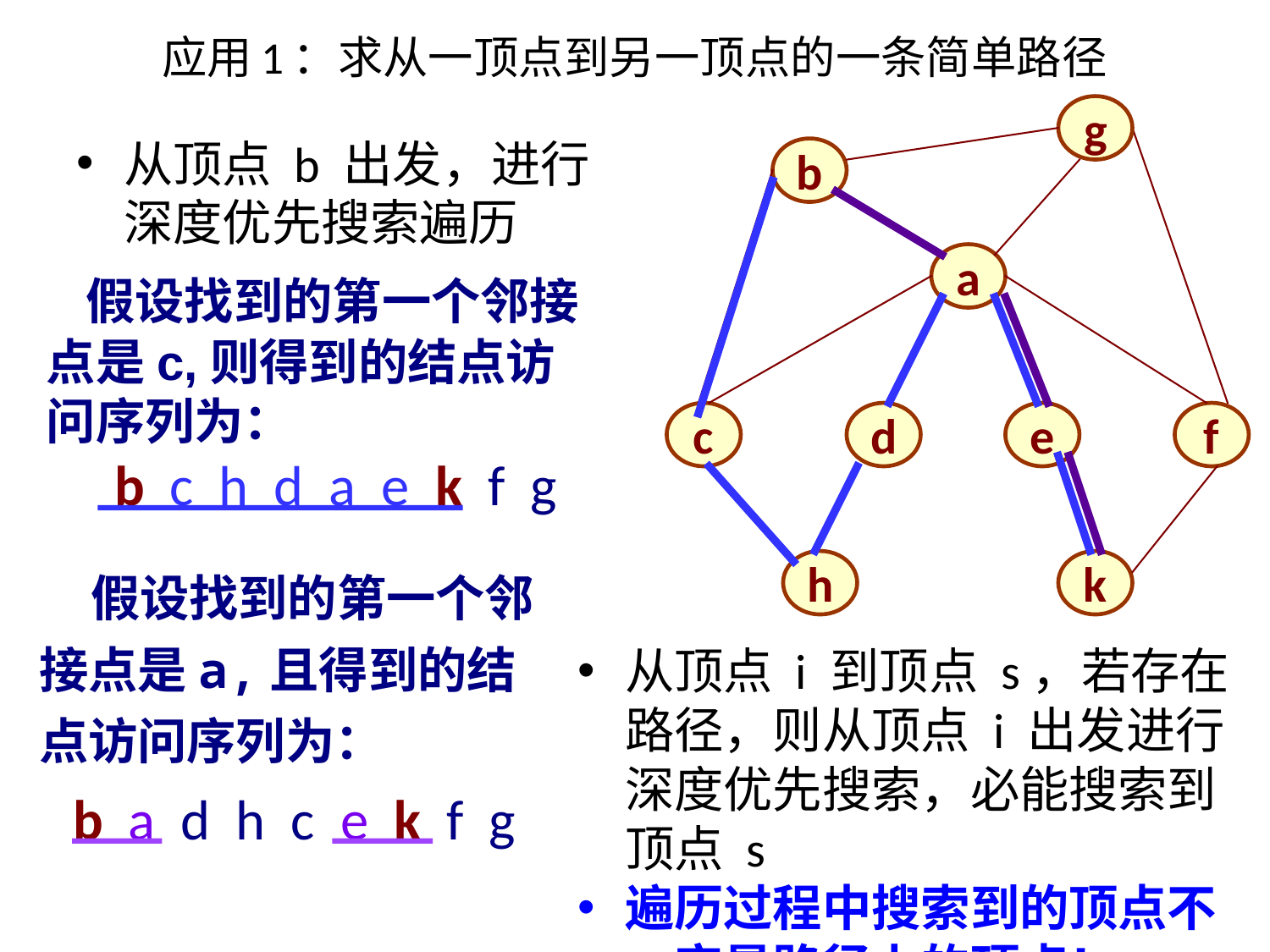

# 应用1：求从一顶点到另一顶点的一条简单路径
g

b

a

c
d
e
f

h
k
从顶点 b 出发，进行深度优先搜索遍历

  假设找到的第一个邻接点是c,则得到的结点访问序列为：
  b  c  h  d  a  e  k  f  g

   假设找到的第一个邻接点是a,且得到的结点访问序列为：
 b  a  d  h  c  e  k  f  g
从顶点 i 到顶点 s，若存在路径，则从顶点 i 出发进行深度优先搜索，必能搜索到顶点 s
遍历过程中搜索到的顶点不一定是路径上的顶点！